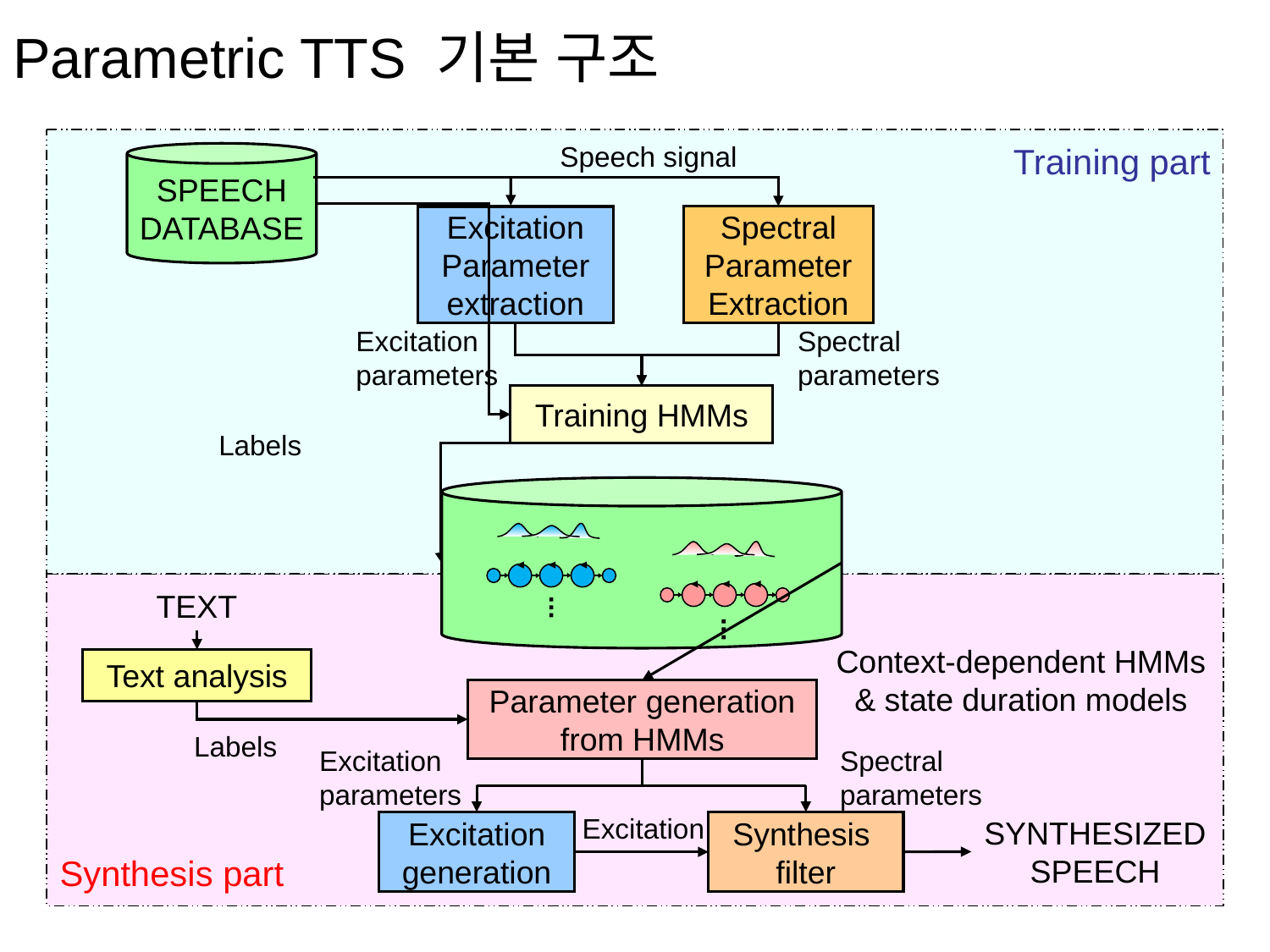

Parametric TTS 기본 구조

Speech signal
Training part
SPEECH
DATABASE

Spectral
Parameter
Extraction
Excitation
Parameter
extraction
Excitation
parameters
Spectral
parameters
Training HMMs

Labels

TEXT

Context-dependent HMMs
& state duration models
Text analysis
Parameter generation
from HMMs
Labels
Excitation
parameters
Spectral
parameters
Excitation
SYNTHESIZED
SPEECH
Excitation
generation
Synthesis
filter
Synthesis part